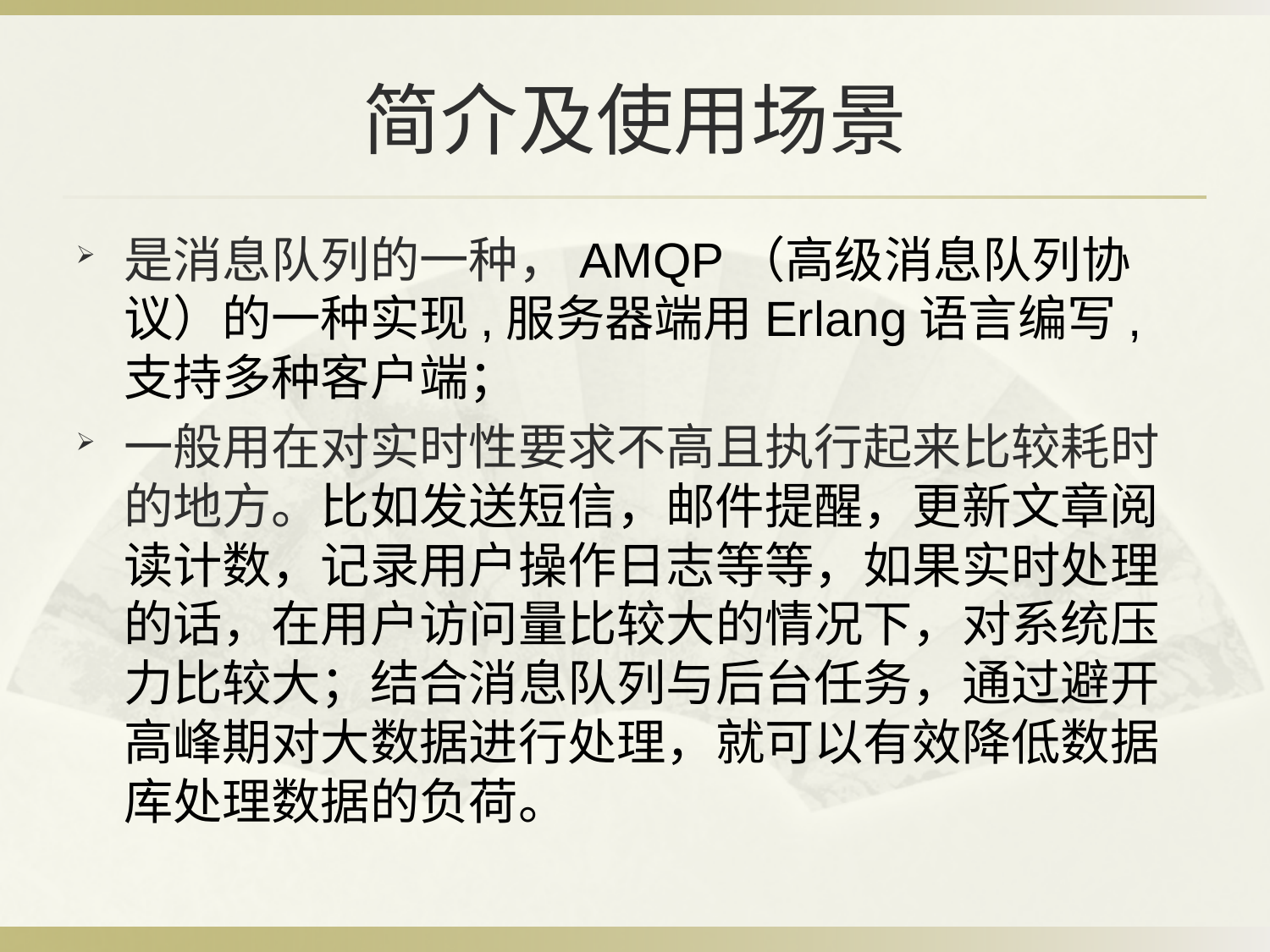

# 简介及使用场景
是消息队列的一种，AMQP（高级消息队列协议）的一种实现,服务器端用Erlang语言编写,支持多种客户端；
一般用在对实时性要求不高且执行起来比较耗时的地方。比如发送短信，邮件提醒，更新文章阅读计数，记录用户操作日志等等，如果实时处理的话，在用户访问量比较大的情况下，对系统压力比较大；结合消息队列与后台任务，通过避开高峰期对大数据进行处理，就可以有效降低数据库处理数据的负荷。